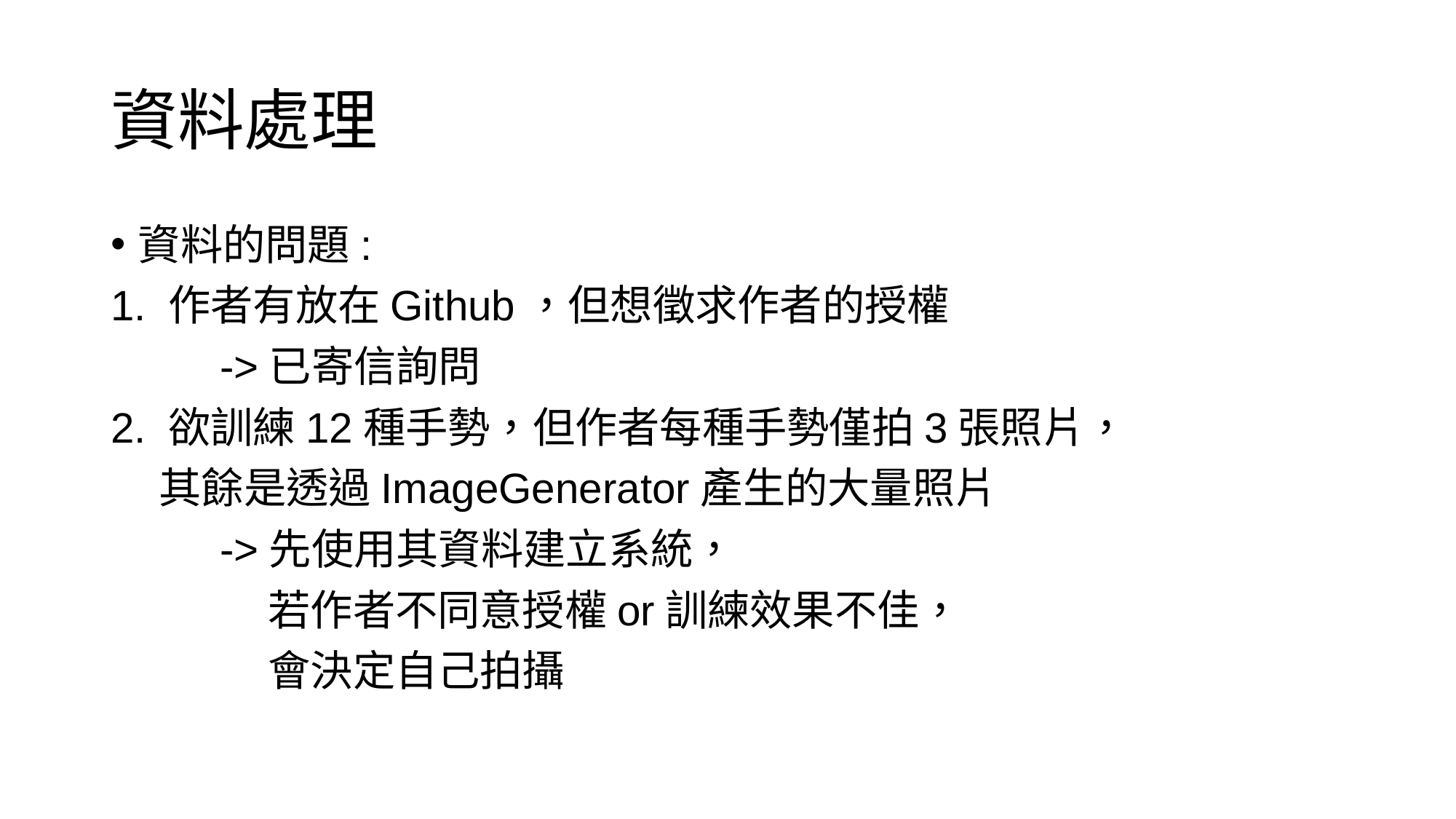

# 資料處理
資料的問題:
1. 作者有放在Github，但想徵求作者的授權
 	->已寄信詢問
2. 欲訓練12種手勢，但作者每種手勢僅拍3張照片，
    其餘是透過ImageGenerator產生的大量照片
	->先使用其資料建立系統，
	    若作者不同意授權or訓練效果不佳，
	    會決定自己拍攝